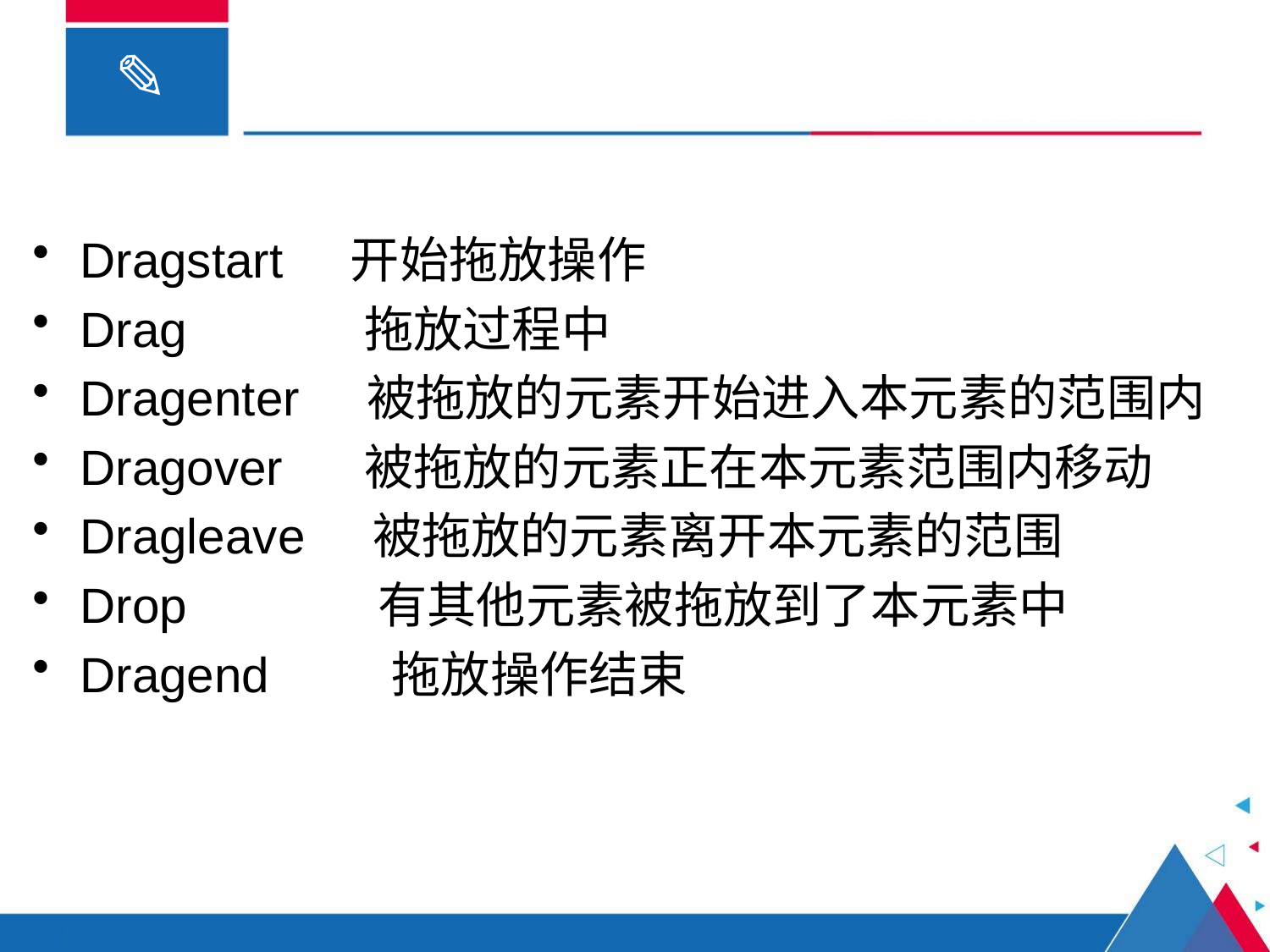

#
Dragstart    开始拖放操作
Drag            拖放过程中
Dragenter    被拖放的元素开始进入本元素的范围内
Dragover     被拖放的元素正在本元素范围内移动
Dragleave    被拖放的元素离开本元素的范围
Drop             有其他元素被拖放到了本元素中
Dragend        拖放操作结束